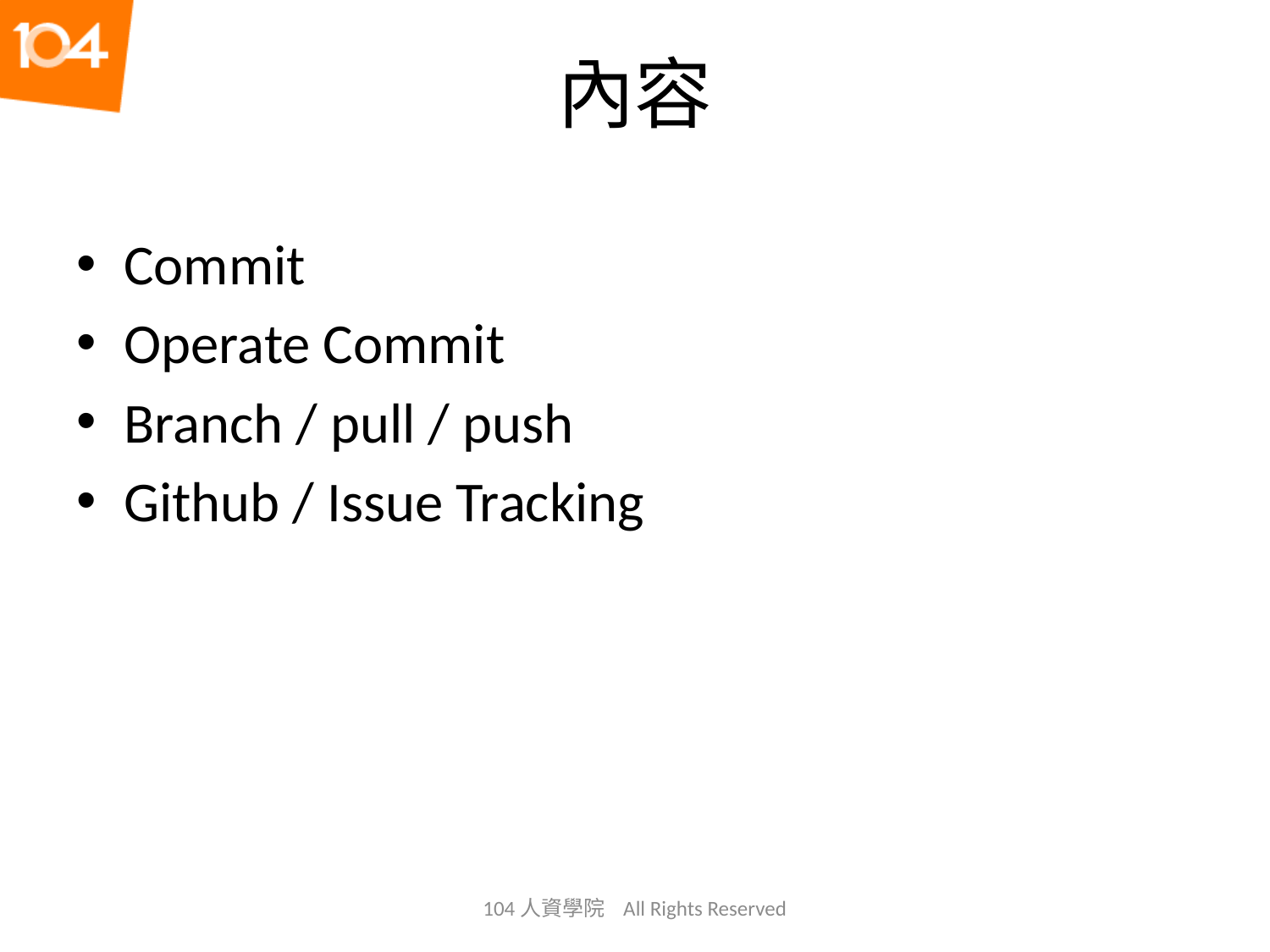

# 內容
Commit
Operate Commit
Branch / pull / push
Github / Issue Tracking
104人資學院  All Rights Reserved